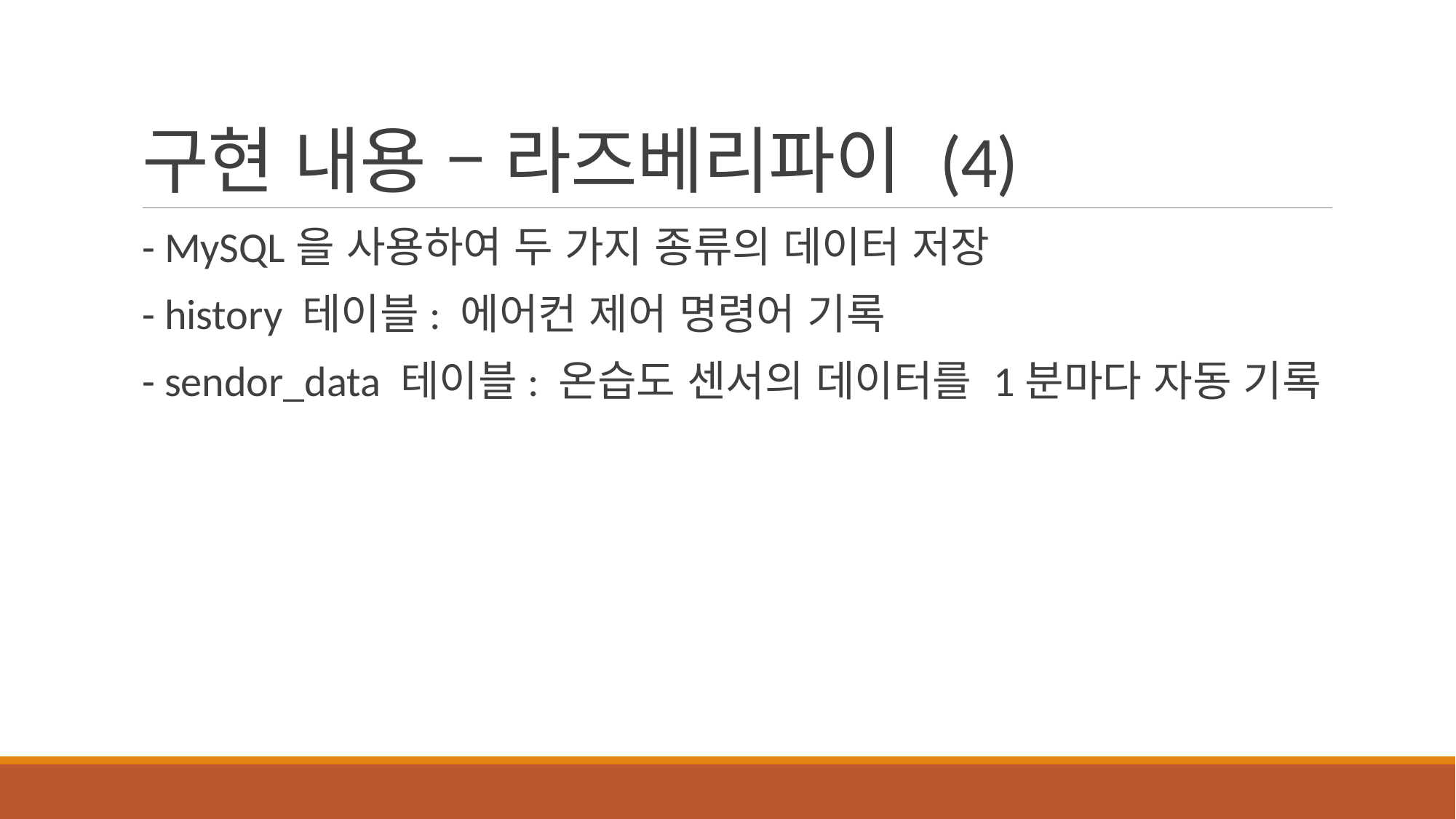

# 구현 내용 – 라즈베리파이 (4)
- MySQL을 사용하여 두 가지 종류의 데이터 저장
- history 테이블: 에어컨 제어 명령어 기록
- sendor_data 테이블: 온습도 센서의 데이터를 1분마다 자동 기록